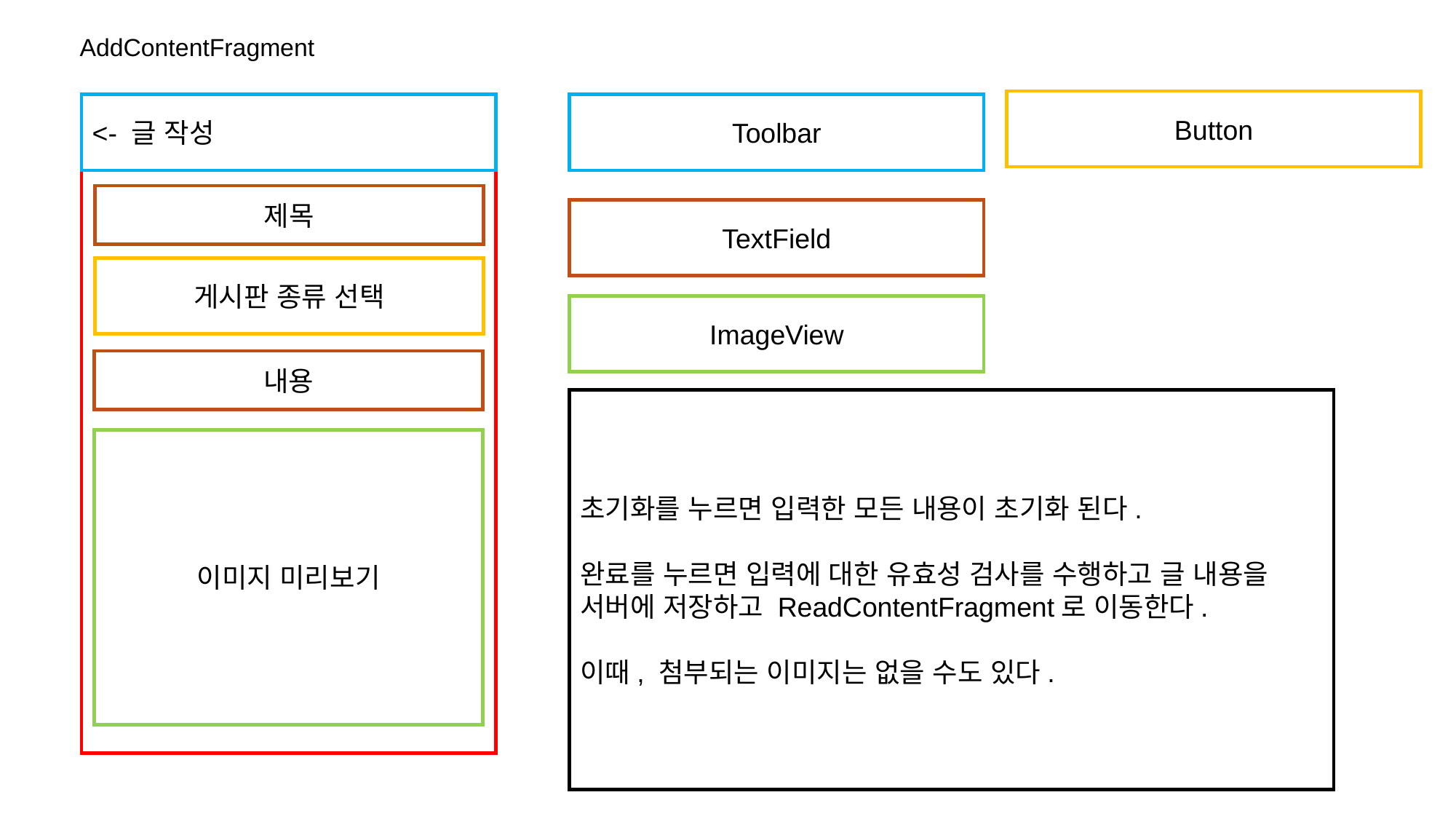

AddContentFragment
Button
<- 글 작성

Toolbar
제목
TextField
게시판 종류 선택
ImageView
내용
초기화를 누르면 입력한 모든 내용이 초기화 된다.

완료를 누르면 입력에 대한 유효성 검사를 수행하고 글 내용을 서버에 저장하고 ReadContentFragment로 이동한다.

이때, 첨부되는 이미지는 없을 수도 있다.
이미지 미리보기